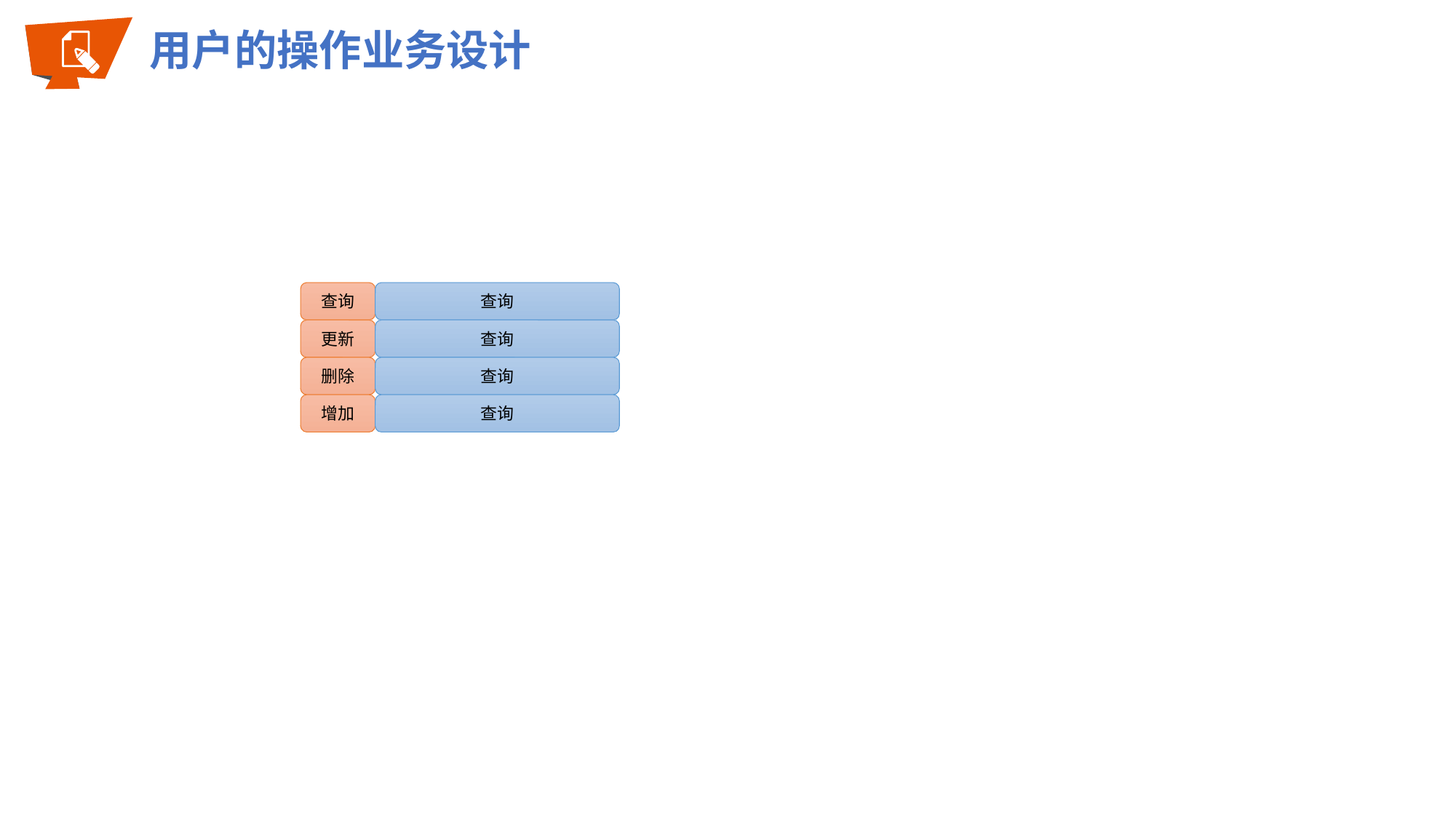

用户的操作业务设计

查询
查询
查询
更新
查询
删除
查询
增加